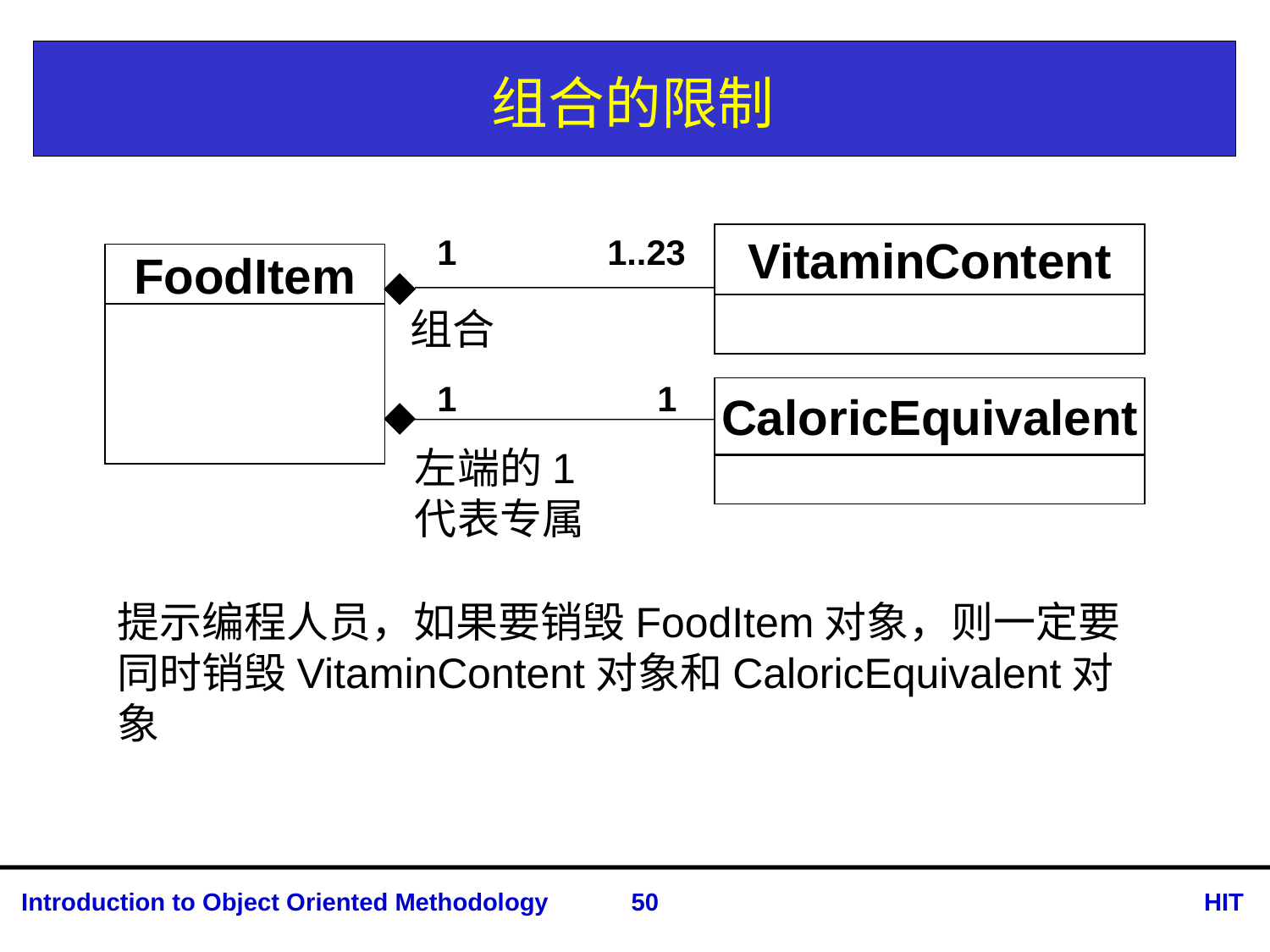

# 组合的限制
1
1..23
VitaminContent

FoodItem

组合

1
1
CaloricEquivalent

左端的1代表专属
提示编程人员，如果要销毁FoodItem对象，则一定要同时销毁VitaminContent对象和CaloricEquivalent对象